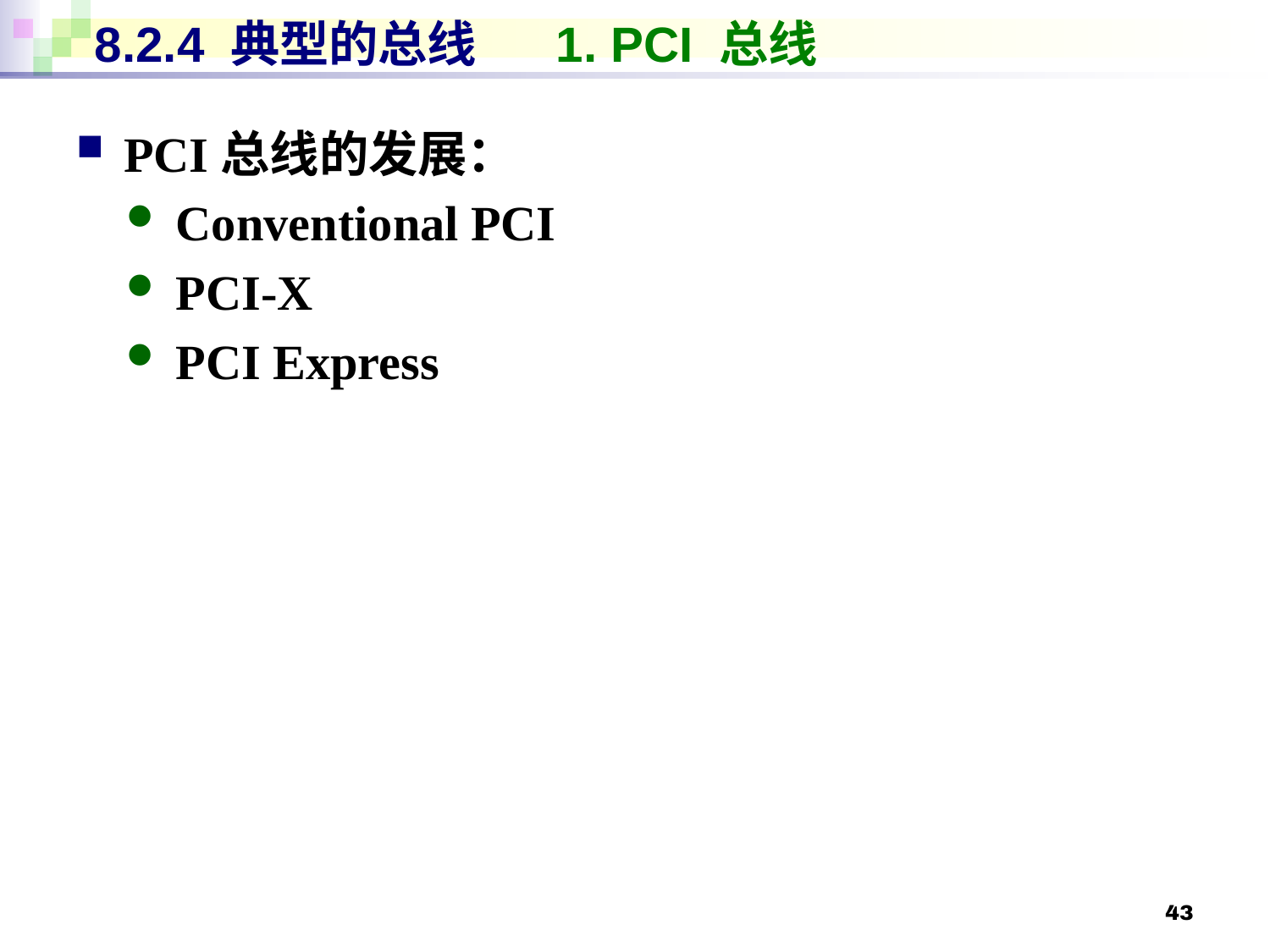

# 8.2.4 典型的总线      1. PCI 总线
PCI总线的发展：
Conventional PCI
PCI-X
PCI Express
43